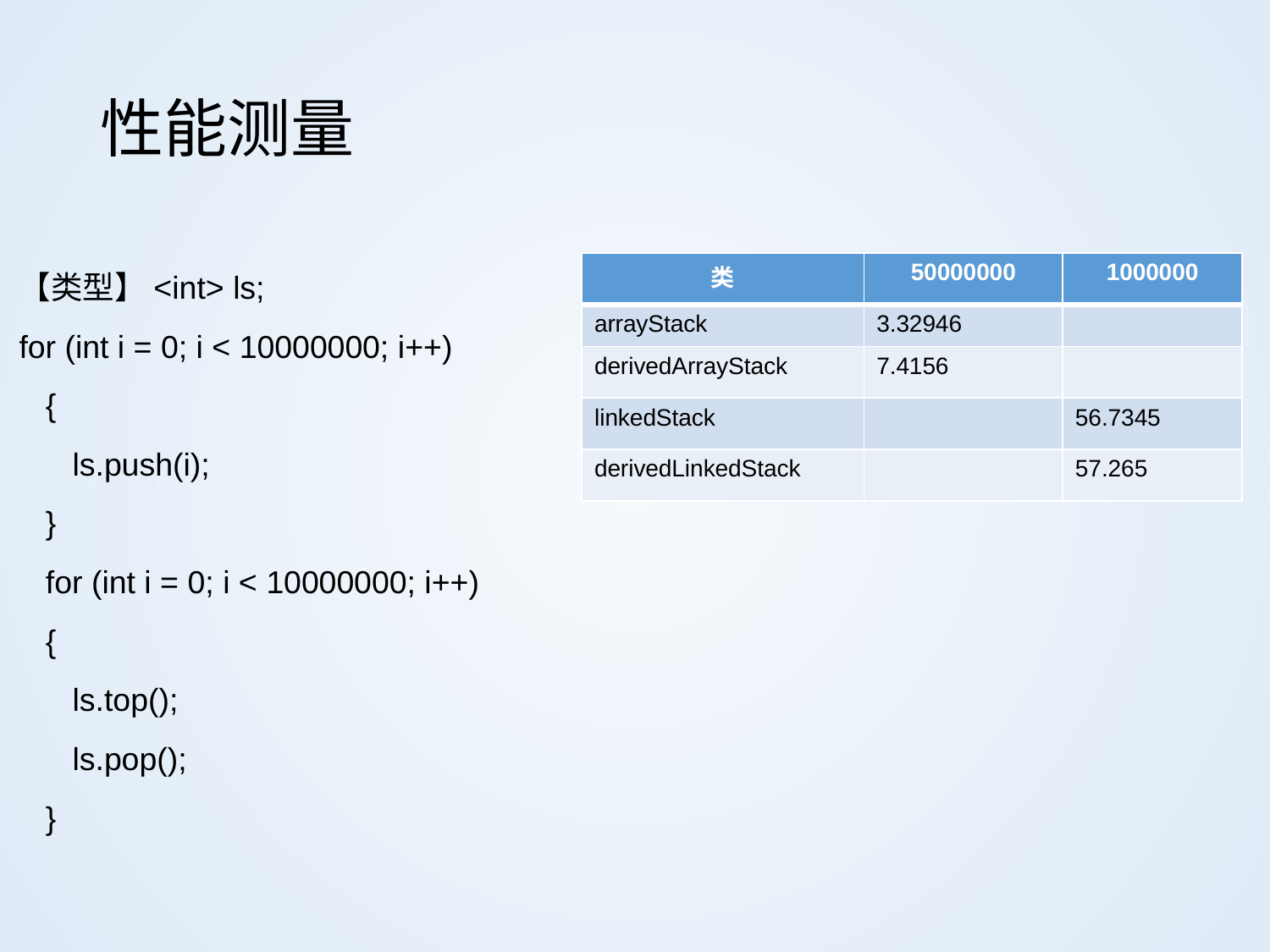

# 性能测量
| 类 | 50000000 | 1000000 |
| --- | --- | --- |
| arrayStack | 3.32946 |  |
| derivedArrayStack | 7.4156 |  |
| linkedStack |  | 56.7345 |
| derivedLinkedStack |  | 57.265 |
【类型】<int> ls;
for (int i = 0; i < 10000000; i++)
   {
      ls.push(i);
   }
   for (int i = 0; i < 10000000; i++)
   {
      ls.top();
      ls.pop();
   }

19